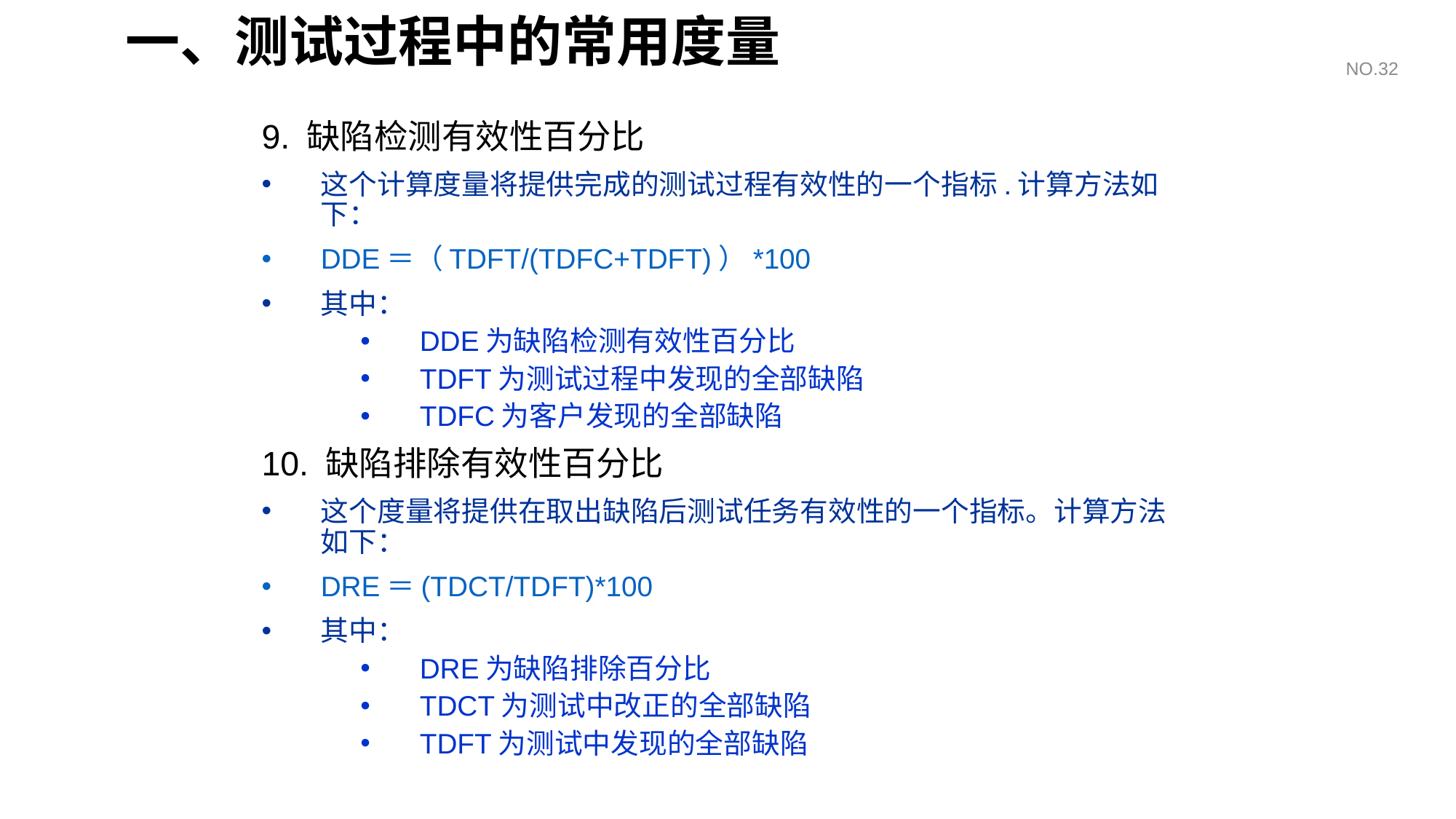

# 一、测试过程中的常用度量
NO.32
9. 缺陷检测有效性百分比
这个计算度量将提供完成的测试过程有效性的一个指标.计算方法如下：
DDE＝（TDFT/(TDFC+TDFT)）*100
其中：
DDE为缺陷检测有效性百分比
TDFT为测试过程中发现的全部缺陷
TDFC为客户发现的全部缺陷
10. 缺陷排除有效性百分比
这个度量将提供在取出缺陷后测试任务有效性的一个指标。计算方法如下：
DRE＝(TDCT/TDFT)*100
其中：
DRE为缺陷排除百分比
TDCT为测试中改正的全部缺陷
TDFT为测试中发现的全部缺陷